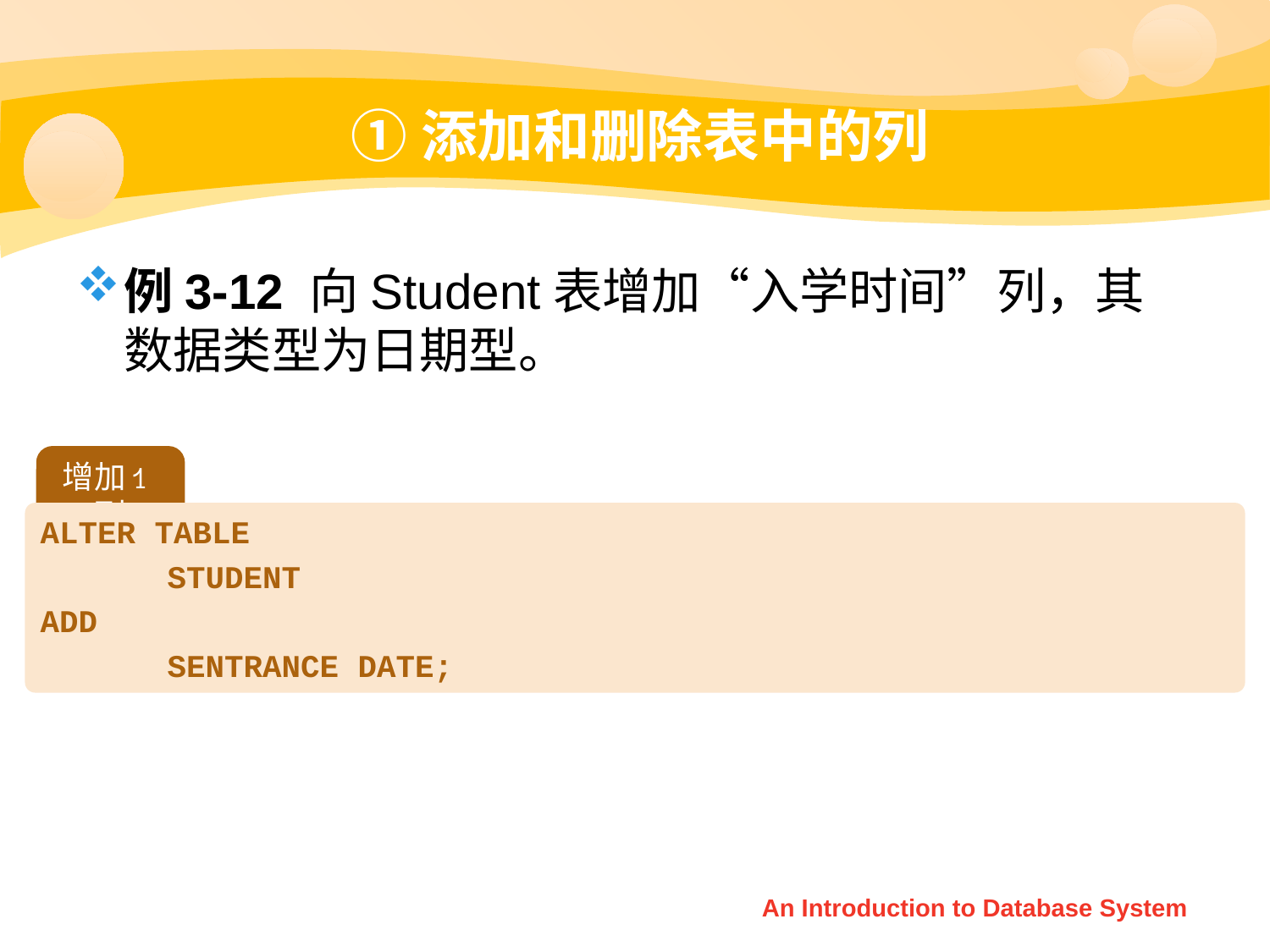

# ①添加和删除表中的列
例3-12 向Student表增加“入学时间”列，其数据类型为日期型。
增加1列
ALTER TABLE
	STUDENT
ADD
	SENTRANCE DATE;
An Introduction to Database System